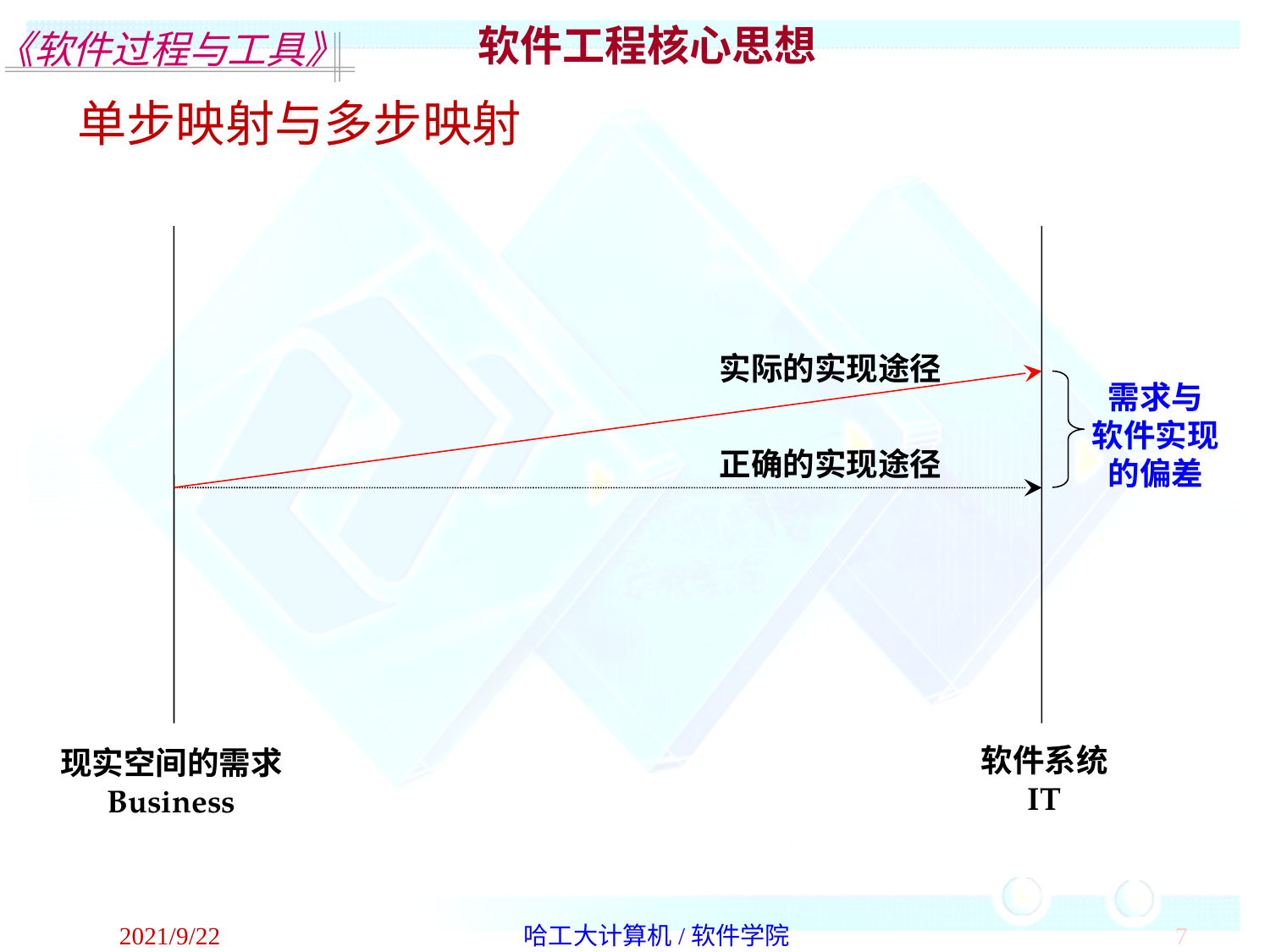

软件工程核心思想
单步映射与多步映射

现实空间的需求
Business

软件系统
IT
实际的实现途径

需求与
软件实现
的偏差

正确的实现途径